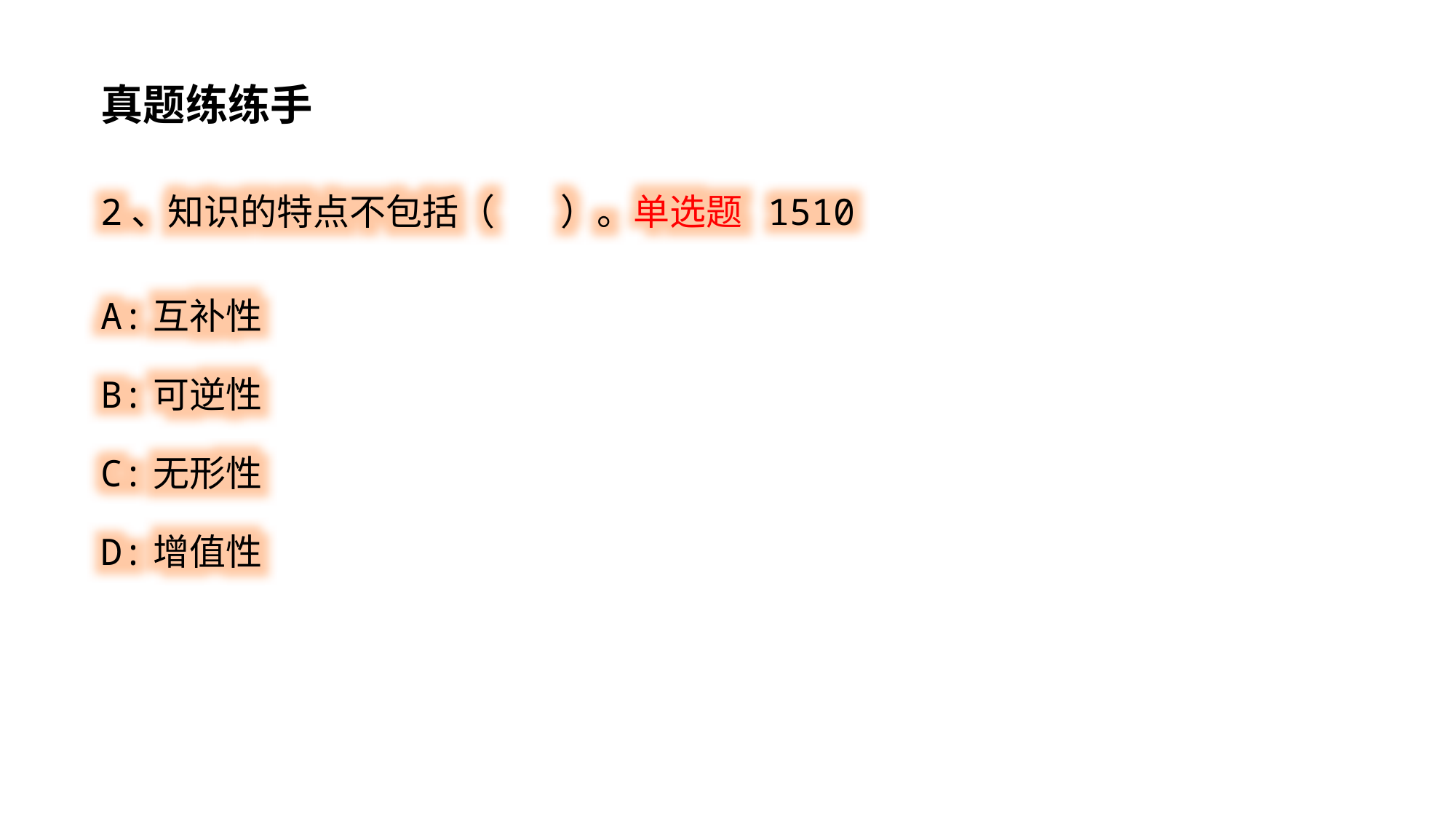

真题练练手
2、知识的特点不包括（        ）。单选题  1510

A:互补性

B:可逆性

C:无形性

D:增值性